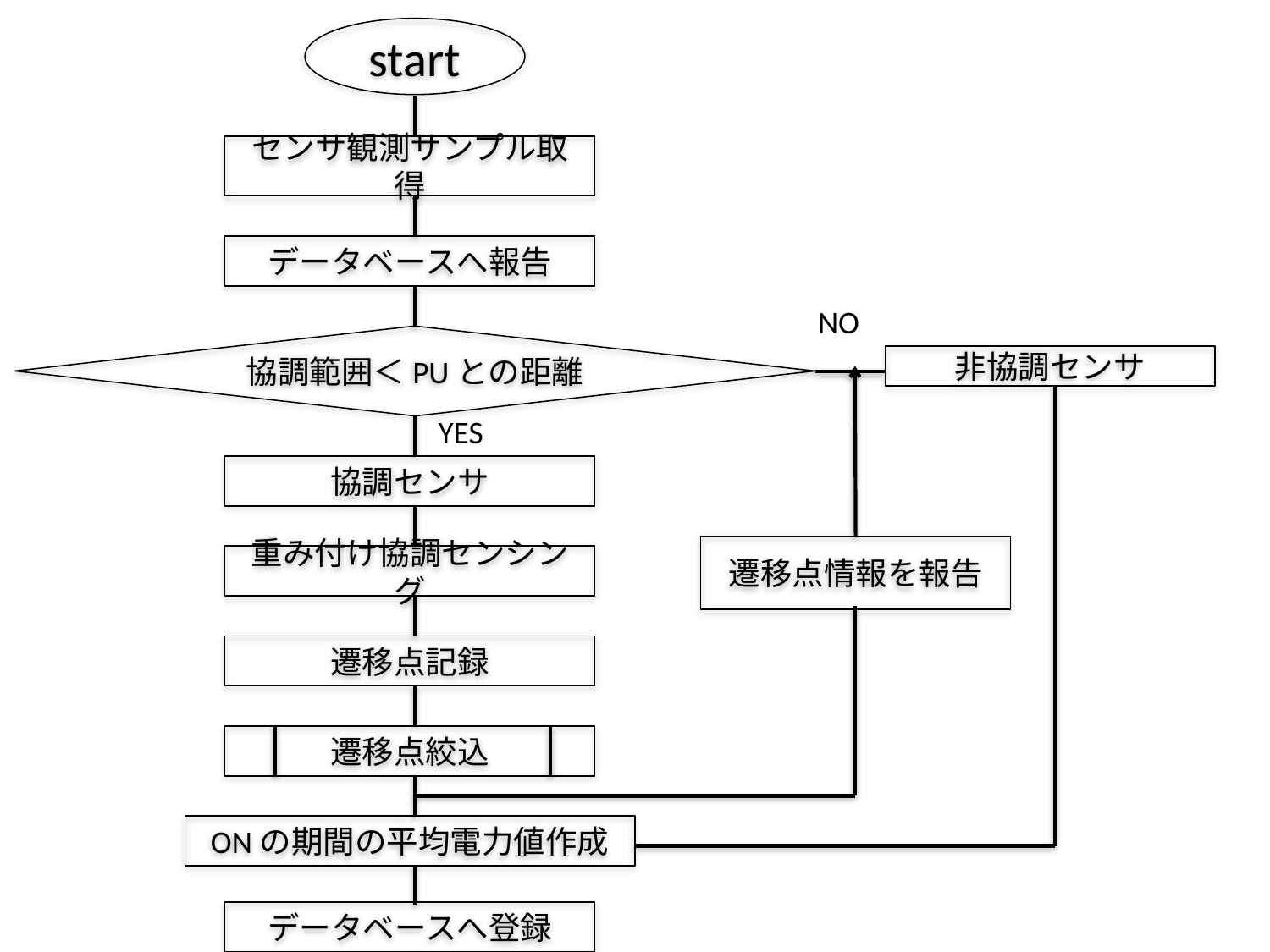

start
センサ観測サンプル取得
データベースへ報告
NO
協調範囲＜PUとの距離
非協調センサ
YES
協調センサ
遷移点情報を報告
重み付け協調センシング
遷移点記録
遷移点絞込
ONの期間の平均電力値作成
データベースへ登録
end